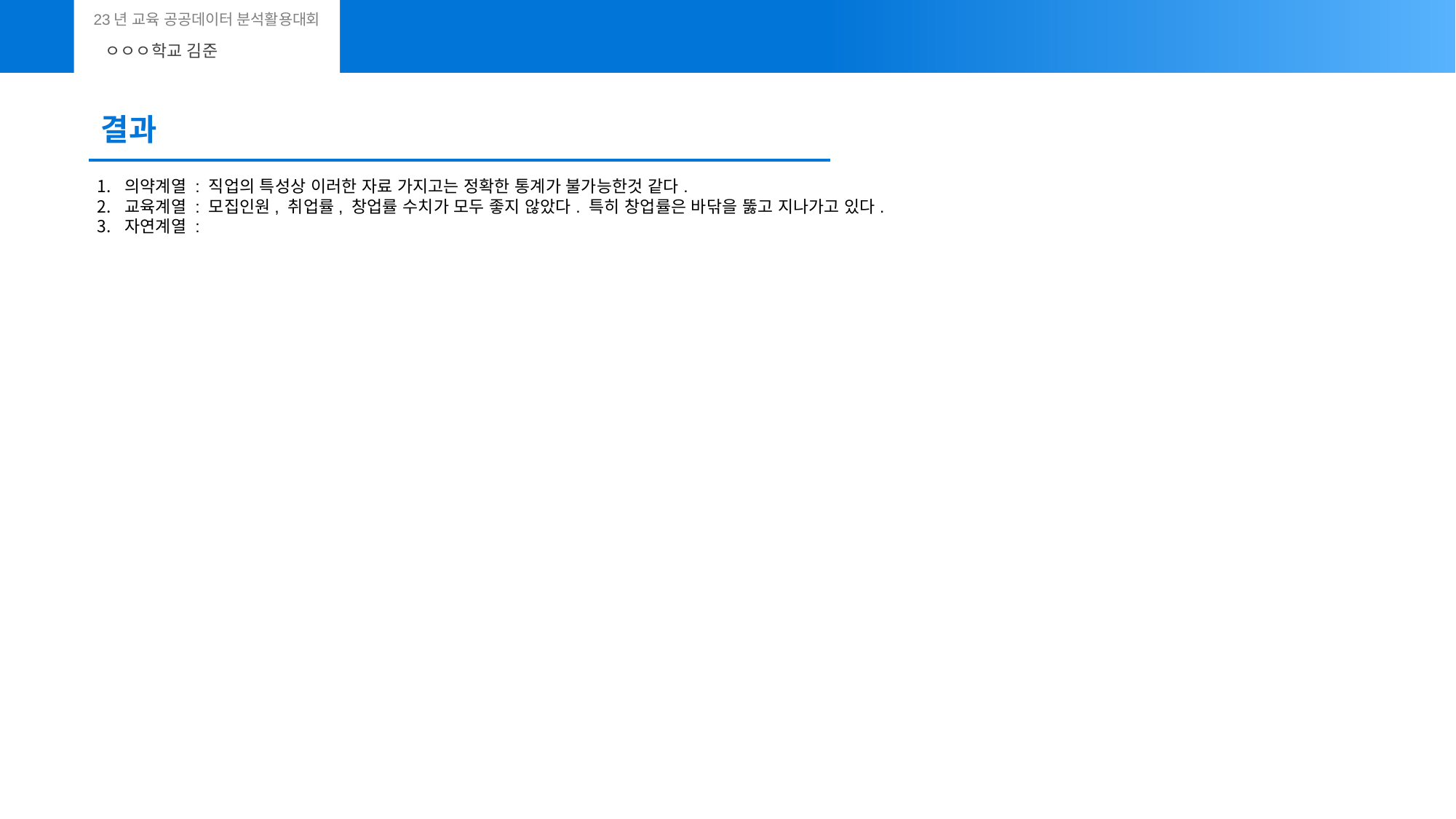

23년 교육 공공데이터 분석활용대회
ㅇㅇㅇ학교 김준
결과
의약계열 : 직업의 특성상 이러한 자료 가지고는 정확한 통계가 불가능한것 같다.
교육계열 : 모집인원, 취업률, 창업률 수치가 모두 좋지 않았다. 특히 창업률은 바닦을 뚫고 지나가고 있다.
자연계열 :